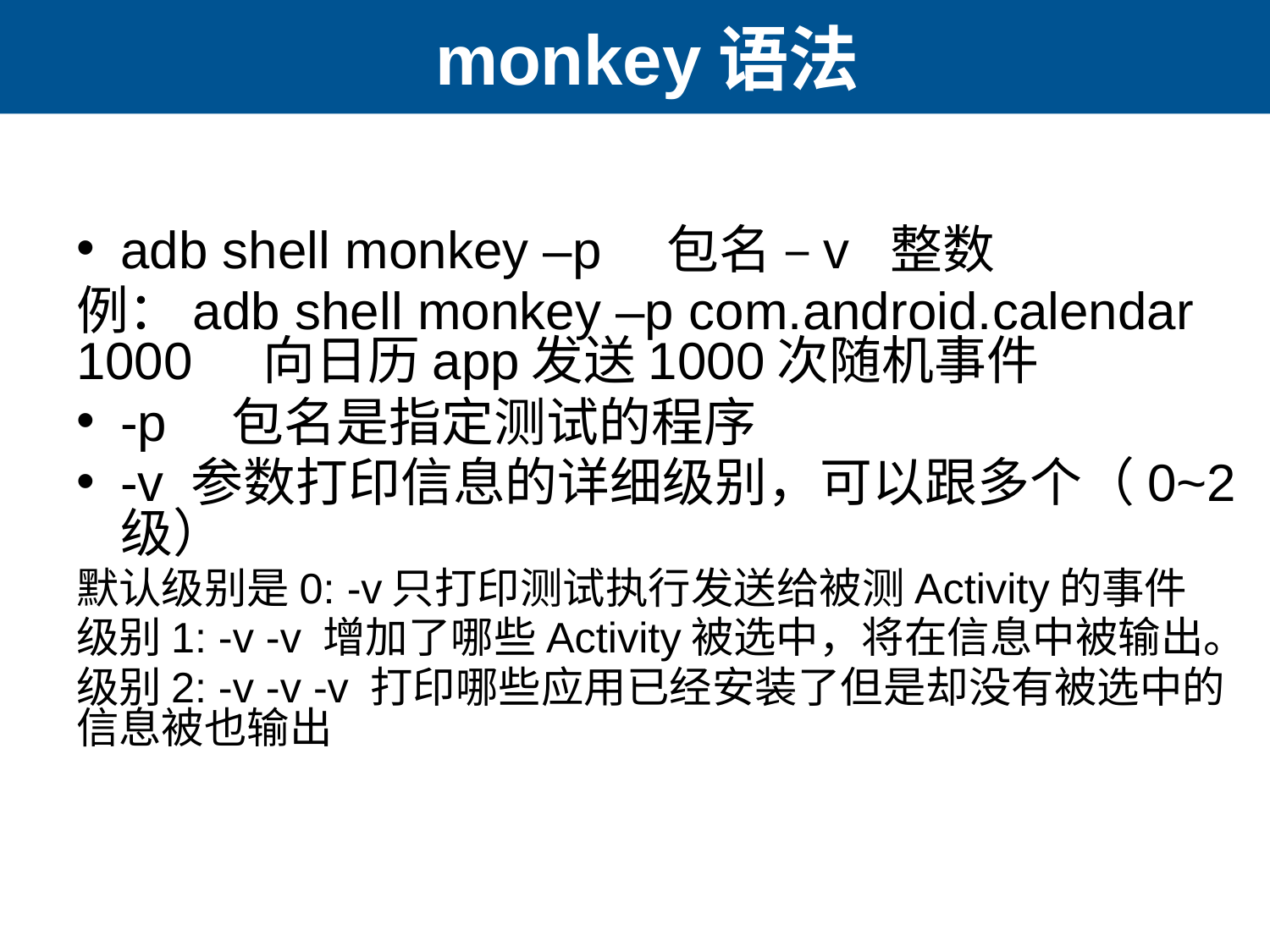

# monkey语法
adb shell monkey –p　包名 –v  整数
例：adb shell monkey –p com.android.calendar  1000    向日历app发送1000次随机事件
-p　包名是指定测试的程序
-v 参数打印信息的详细级别，可以跟多个（0~2级）
默认级别是0: -v只打印测试执行发送给被测Activity的事件
级别1: -v -v 增加了哪些Activity被选中，将在信息中被输出。
级别2: -v -v -v 打印哪些应用已经安装了但是却没有被选中的信息被也输出